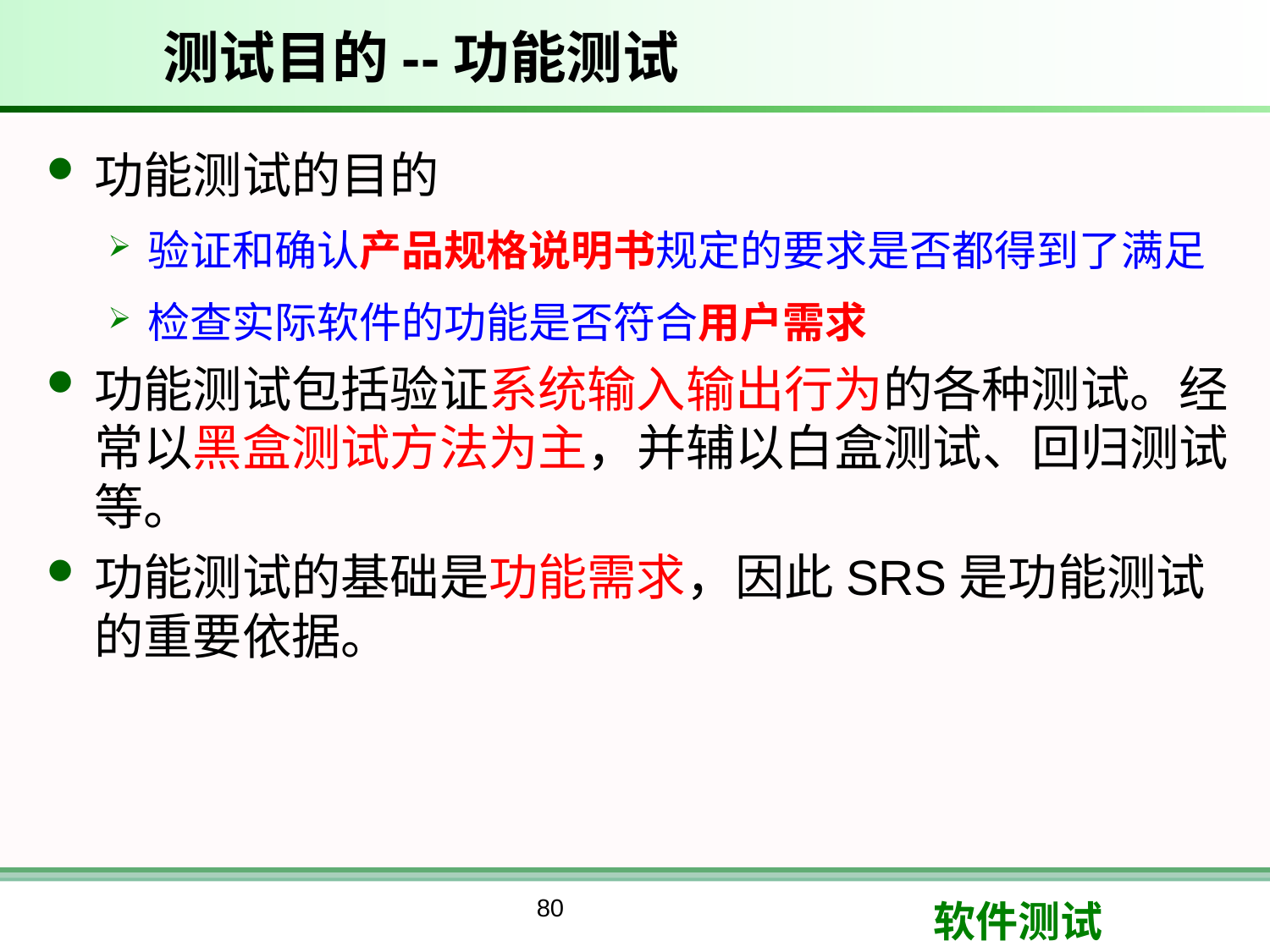

# 测试目的--功能测试
功能测试的目的
验证和确认产品规格说明书规定的要求是否都得到了满足
检查实际软件的功能是否符合用户需求
功能测试包括验证系统输入输出行为的各种测试。经常以黑盒测试方法为主，并辅以白盒测试、回归测试等。
功能测试的基础是功能需求，因此SRS是功能测试的重要依据。
80